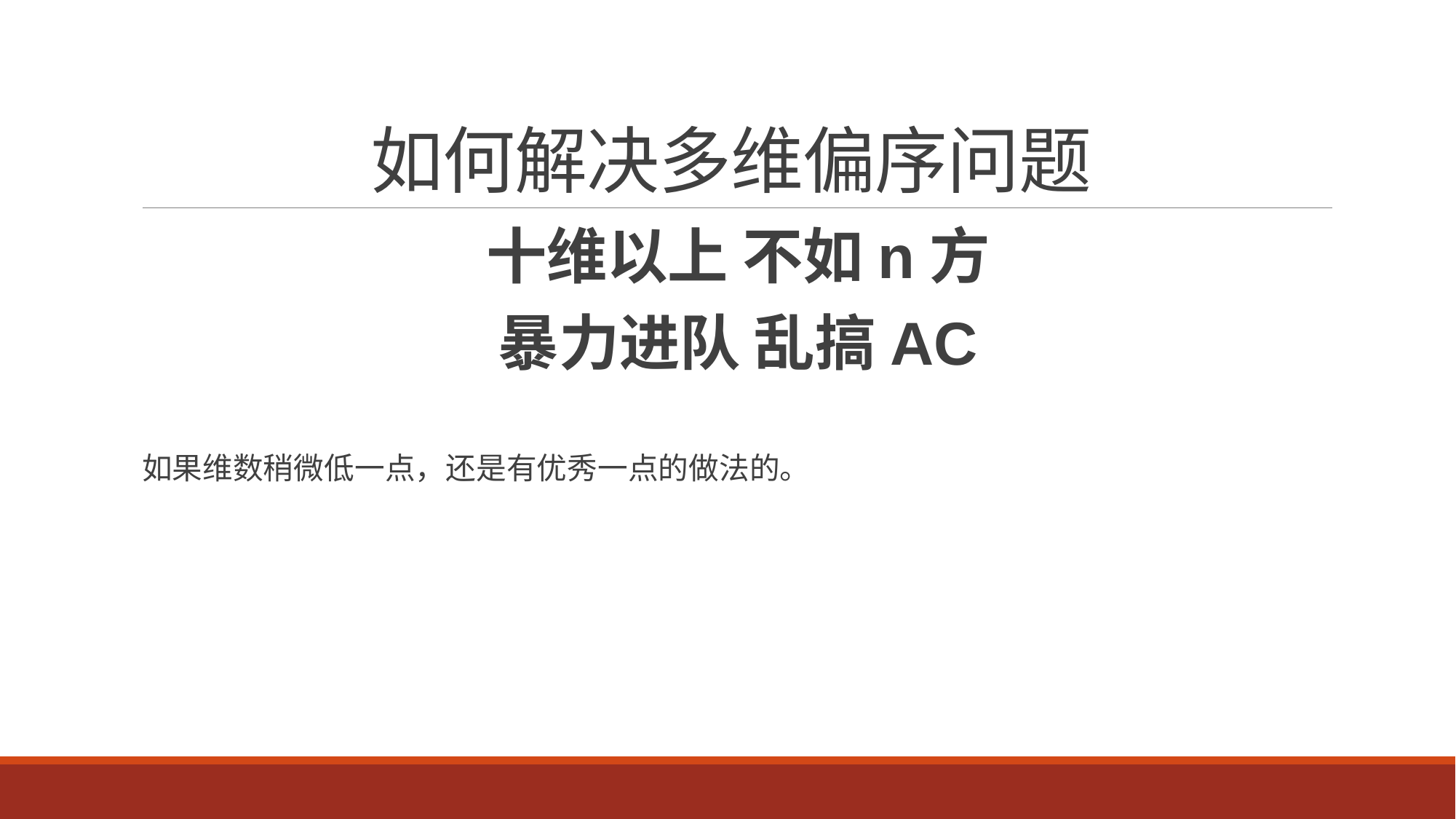

# 如何解决多维偏序问题
十维以上 不如n方
暴力进队 乱搞AC

如果维数稍微低一点，还是有优秀一点的做法的。